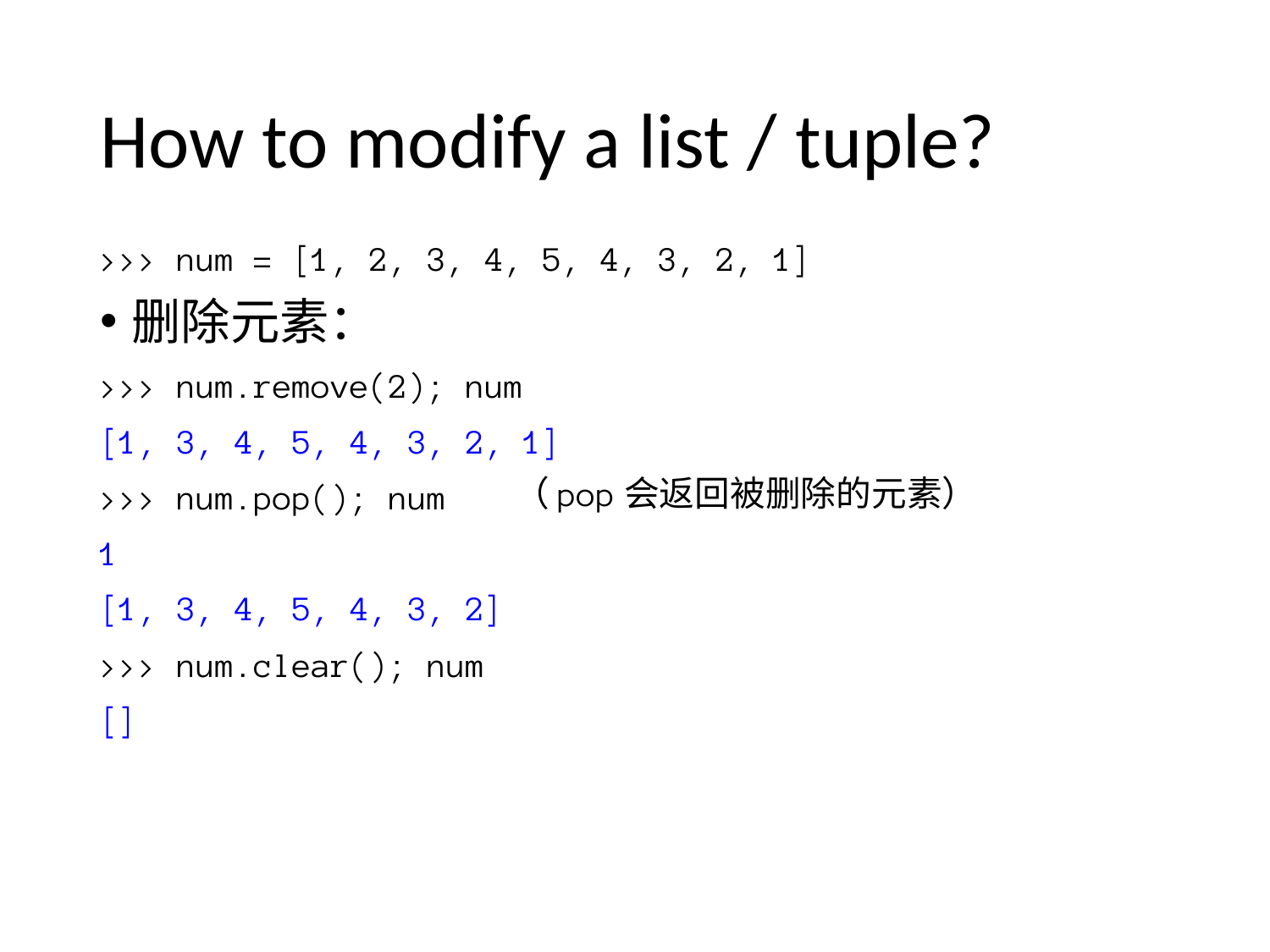

# How to modify a list / tuple?
>>> num = [1, 2, 3, 4, 5, 4, 3, 2, 1]
删除元素：
>>> num.remove(2); num
[1, 3, 4, 5, 4, 3, 2, 1]
>>> num.pop(); num
1
[1, 3, 4, 5, 4, 3, 2]
>>> num.clear(); num
[]
（pop会返回被删除的元素）